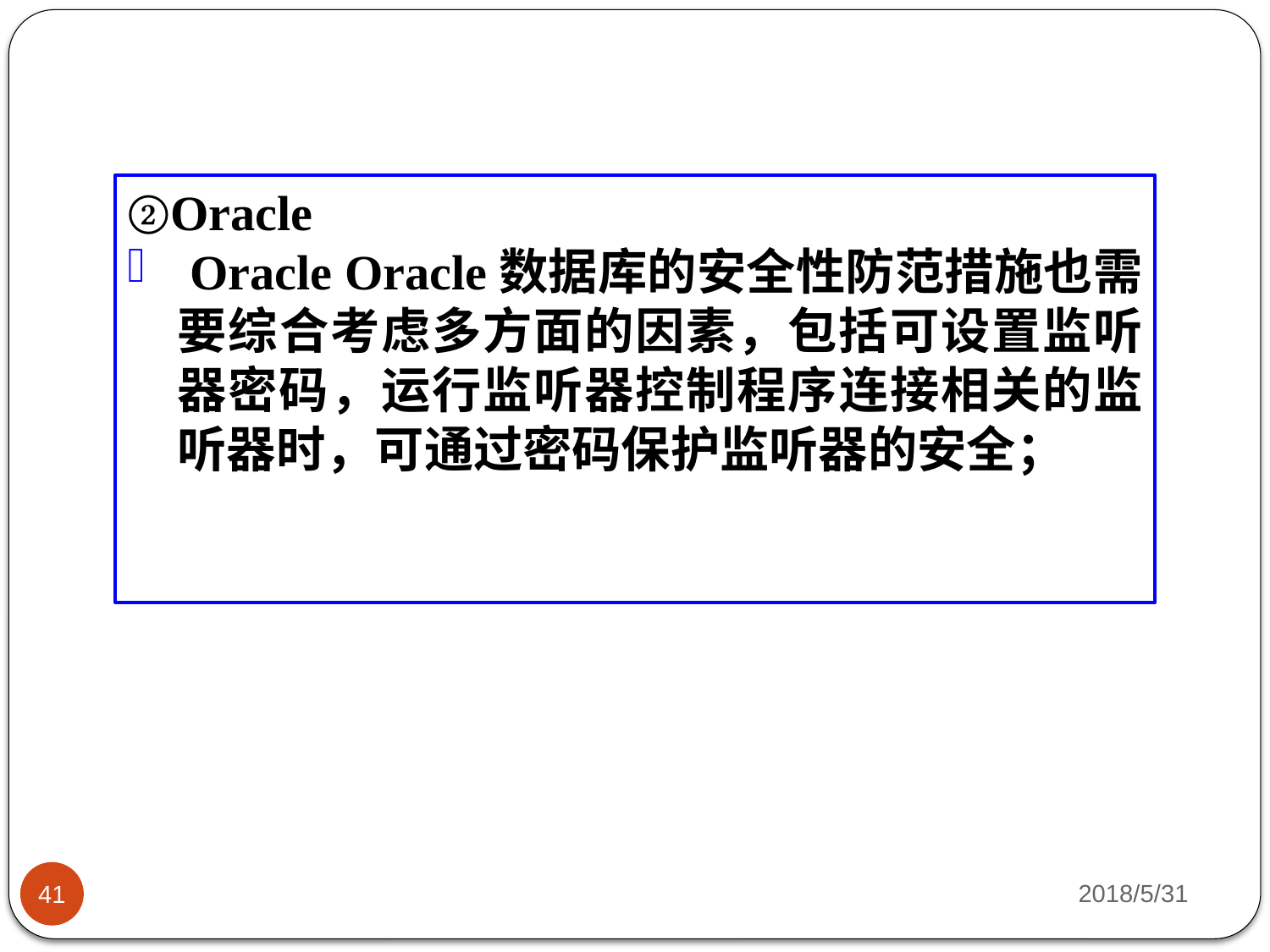

②Oracle
 Oracle Oracle数据库的安全性防范措施也需要综合考虑多方面的因素，包括可设置监听器密码，运行监听器控制程序连接相关的监听器时，可通过密码保护监听器的安全；

2018/5/31
41